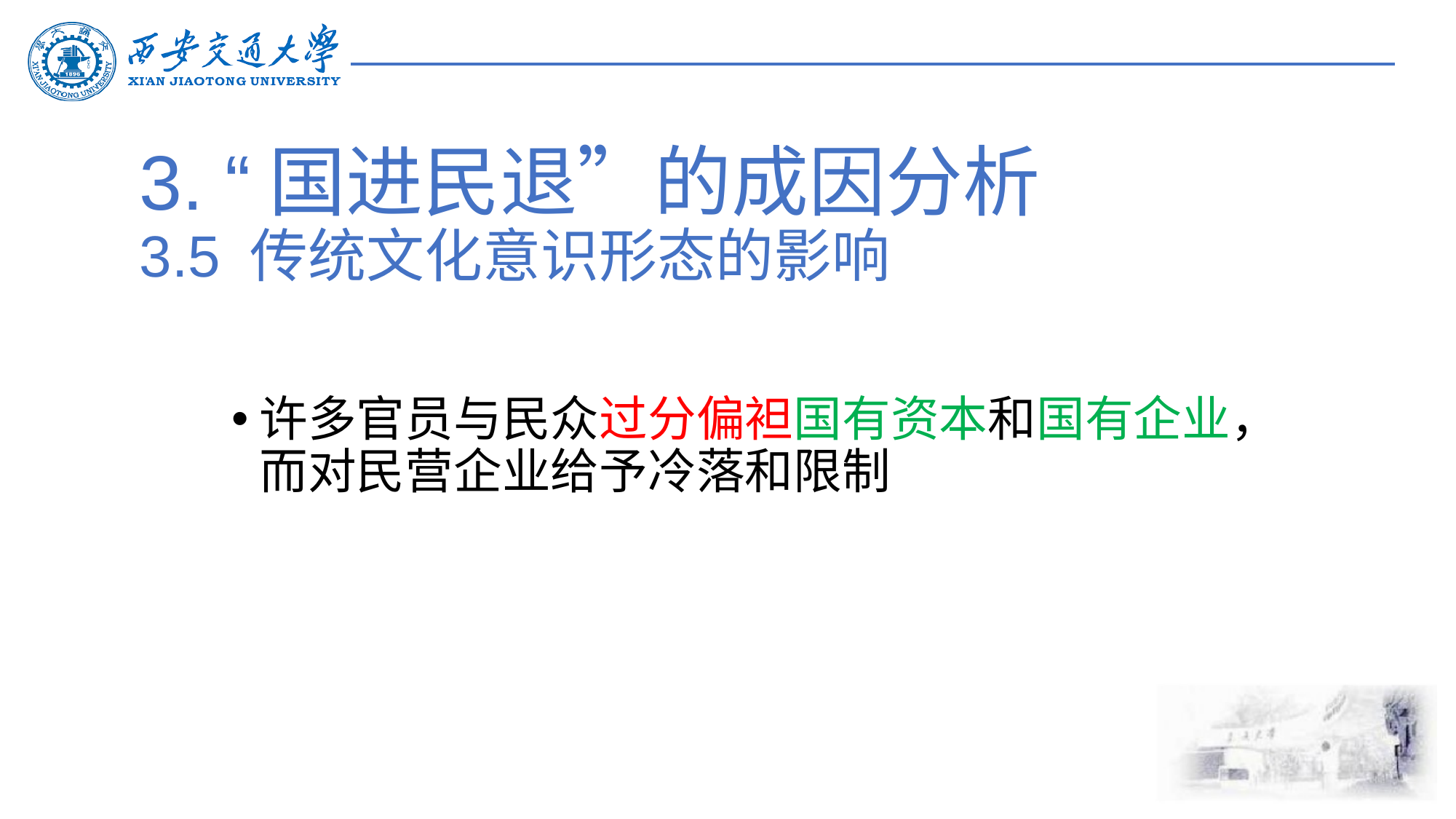

# 3. “国进民退”的成因分析 3.5 传统文化意识形态的影响
许多官员与民众过分偏袒国有资本和国有企业，而对民营企业给予冷落和限制